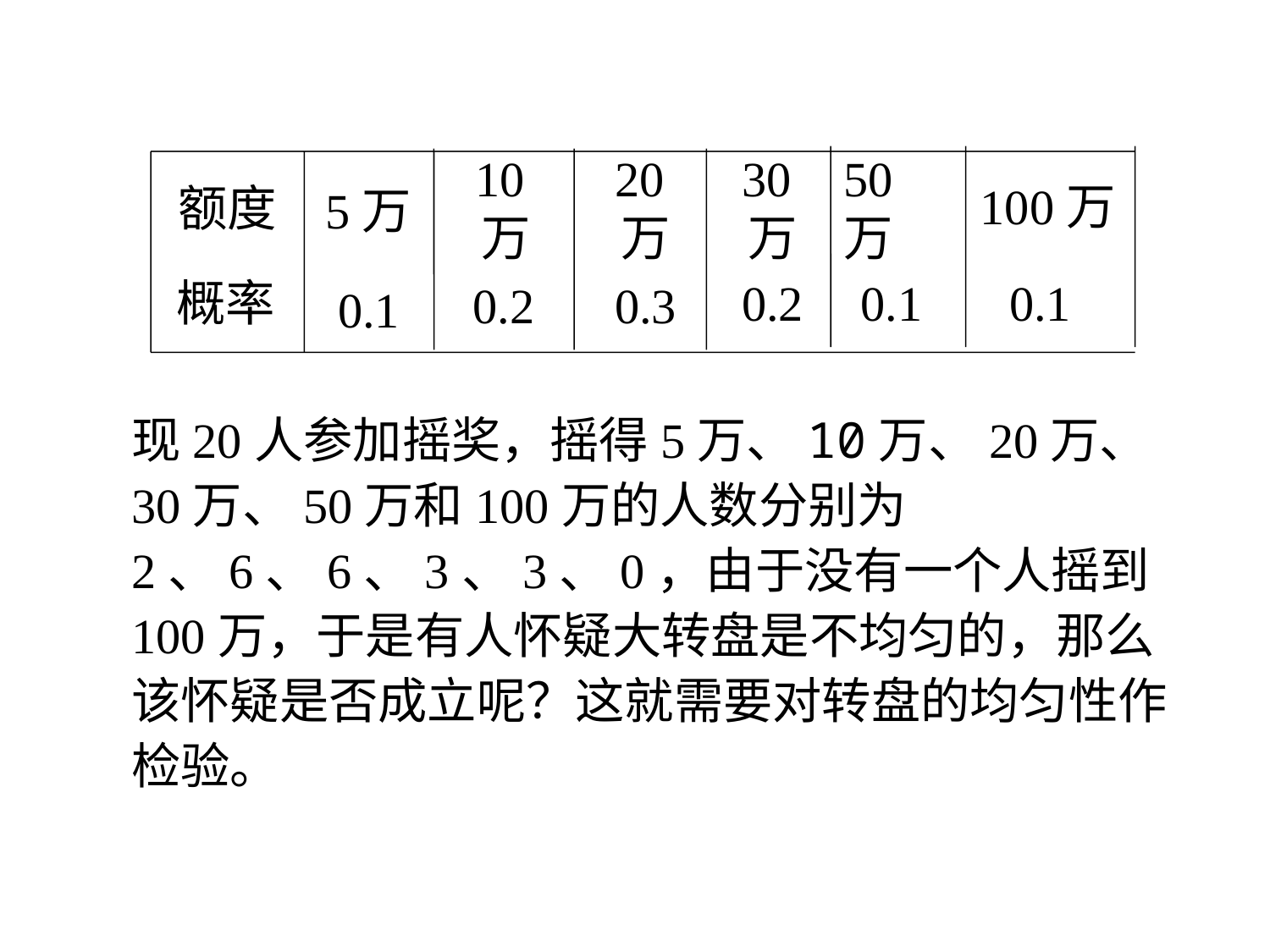

100万
额度
10万
20万
30万
50万
5万
概率
0.2
0.1
0.1
0.2
0.3
0.1

现20人参加摇奖，摇得5万、10万、20万、30万、50万和100万的人数分别为2、6、6、3、3、0，由于没有一个人摇到100万，于是有人怀疑大转盘是不均匀的，那么该怀疑是否成立呢？这就需要对转盘的均匀性作检验。